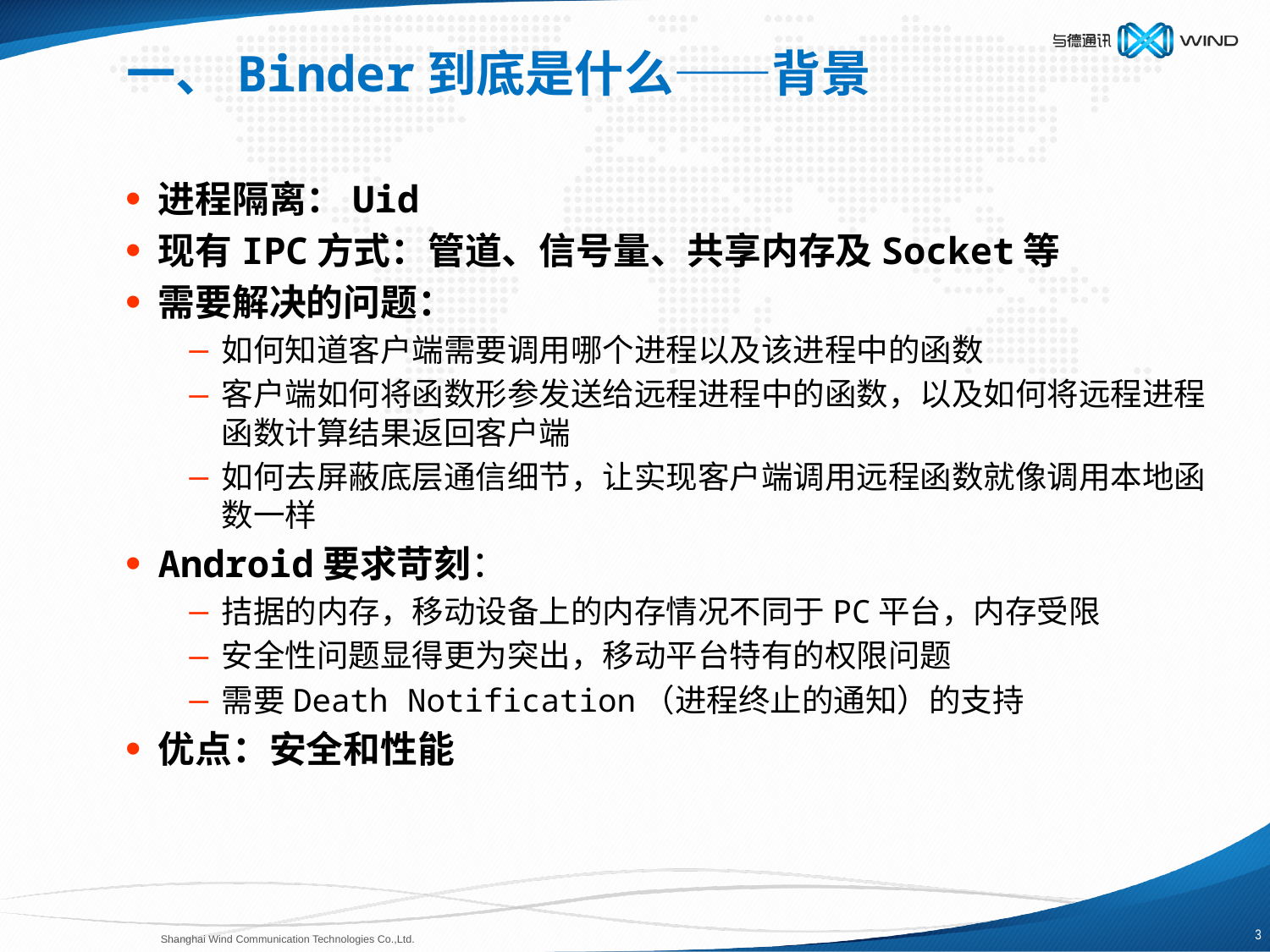

# 一、Binder到底是什么——背景
进程隔离：Uid
现有IPC方式：管道、信号量、共享内存及Socket等
需要解决的问题：
如何知道客户端需要调用哪个进程以及该进程中的函数
客户端如何将函数形参发送给远程进程中的函数，以及如何将远程进程函数计算结果返回客户端
如何去屏蔽底层通信细节，让实现客户端调用远程函数就像调用本地函数一样
Android要求苛刻：
拮据的内存，移动设备上的内存情况不同于PC平台，内存受限
安全性问题显得更为突出，移动平台特有的权限问题
需要Death Notification（进程终止的通知）的支持
优点：安全和性能

3